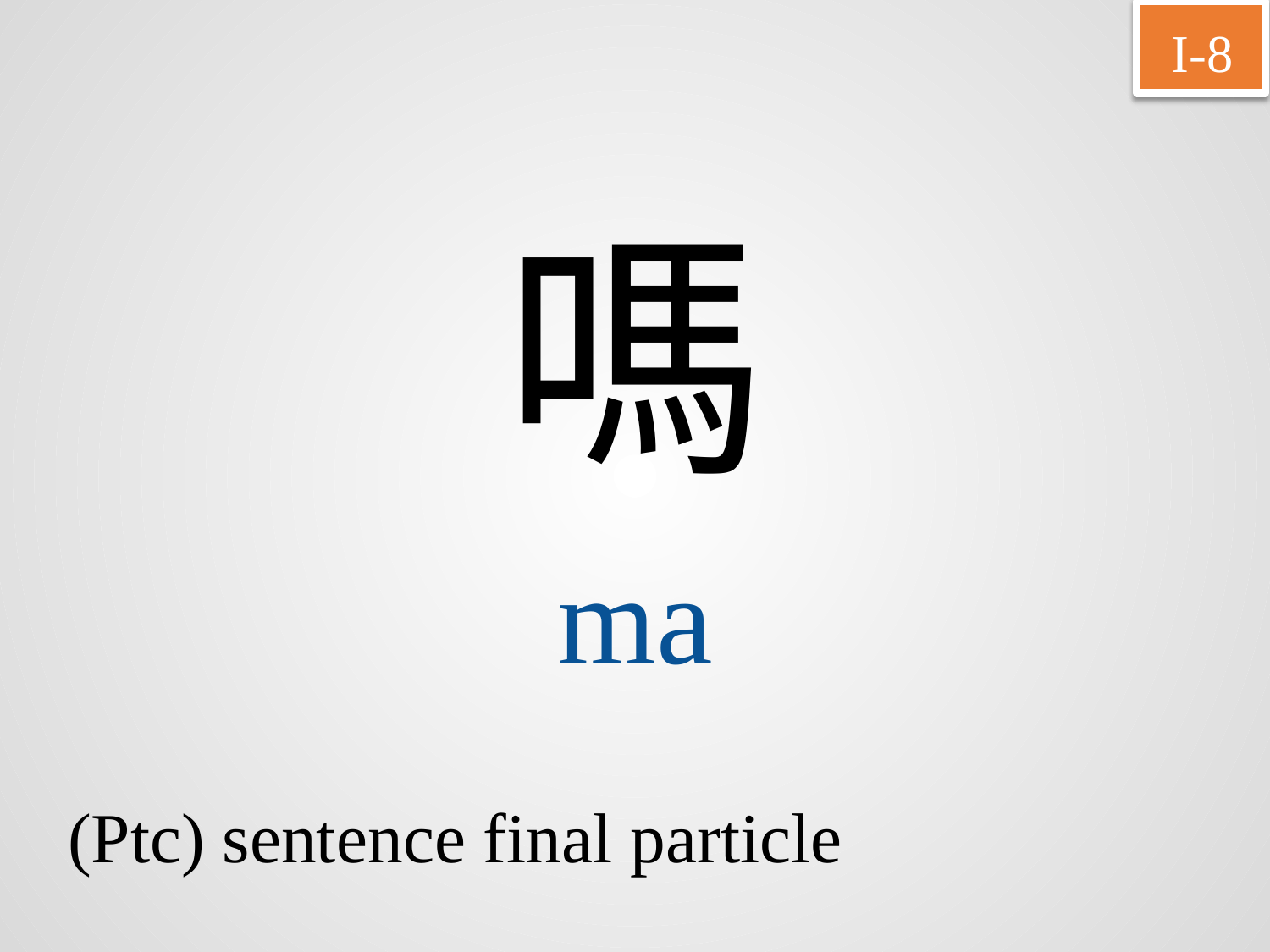

I-8

嗎
ma
(Ptc) sentence final particle